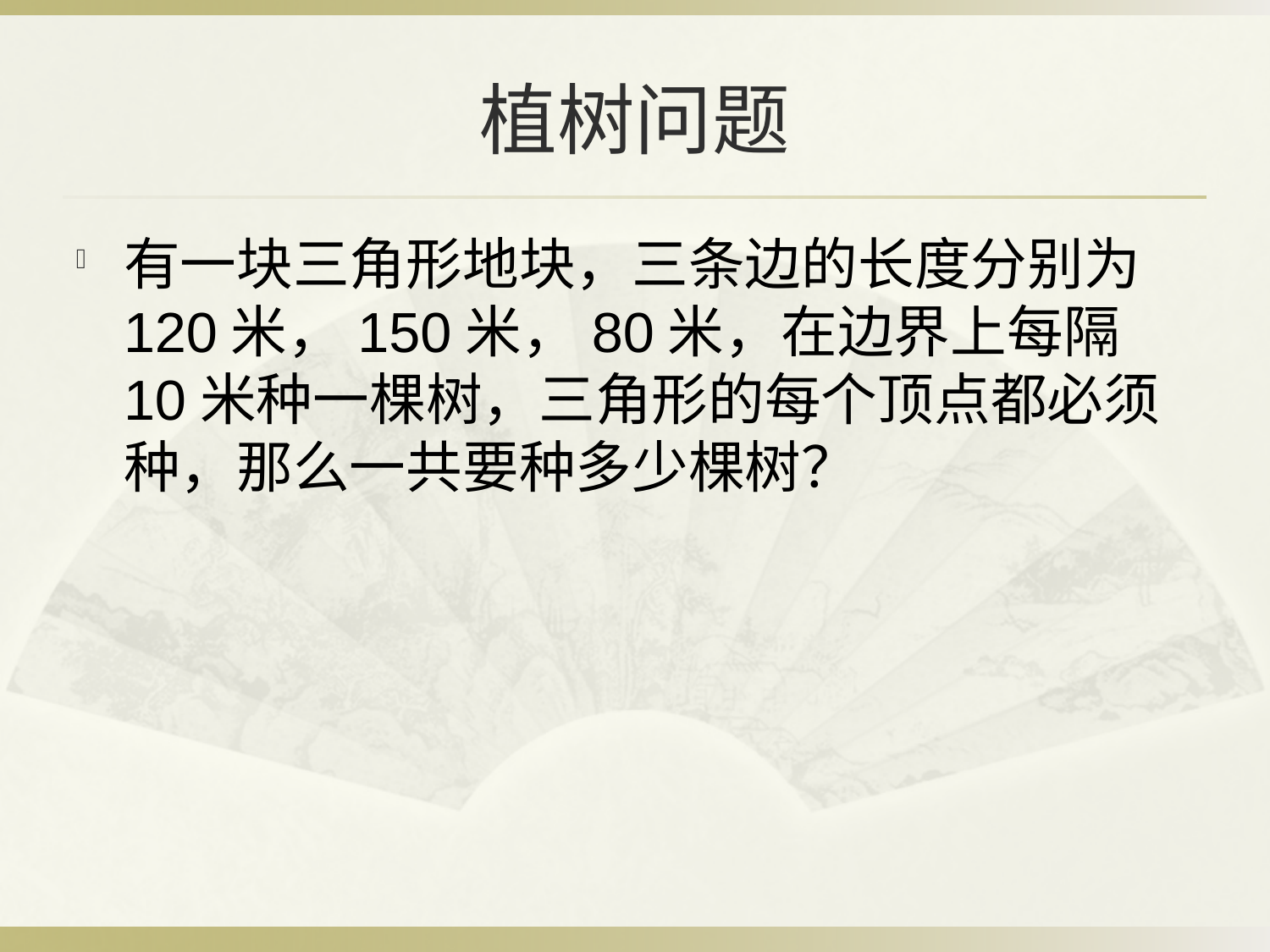

# 植树问题
有一块三角形地块，三条边的长度分别为120米，150米，80米，在边界上每隔10米种一棵树，三角形的每个顶点都必须种，那么一共要种多少棵树？